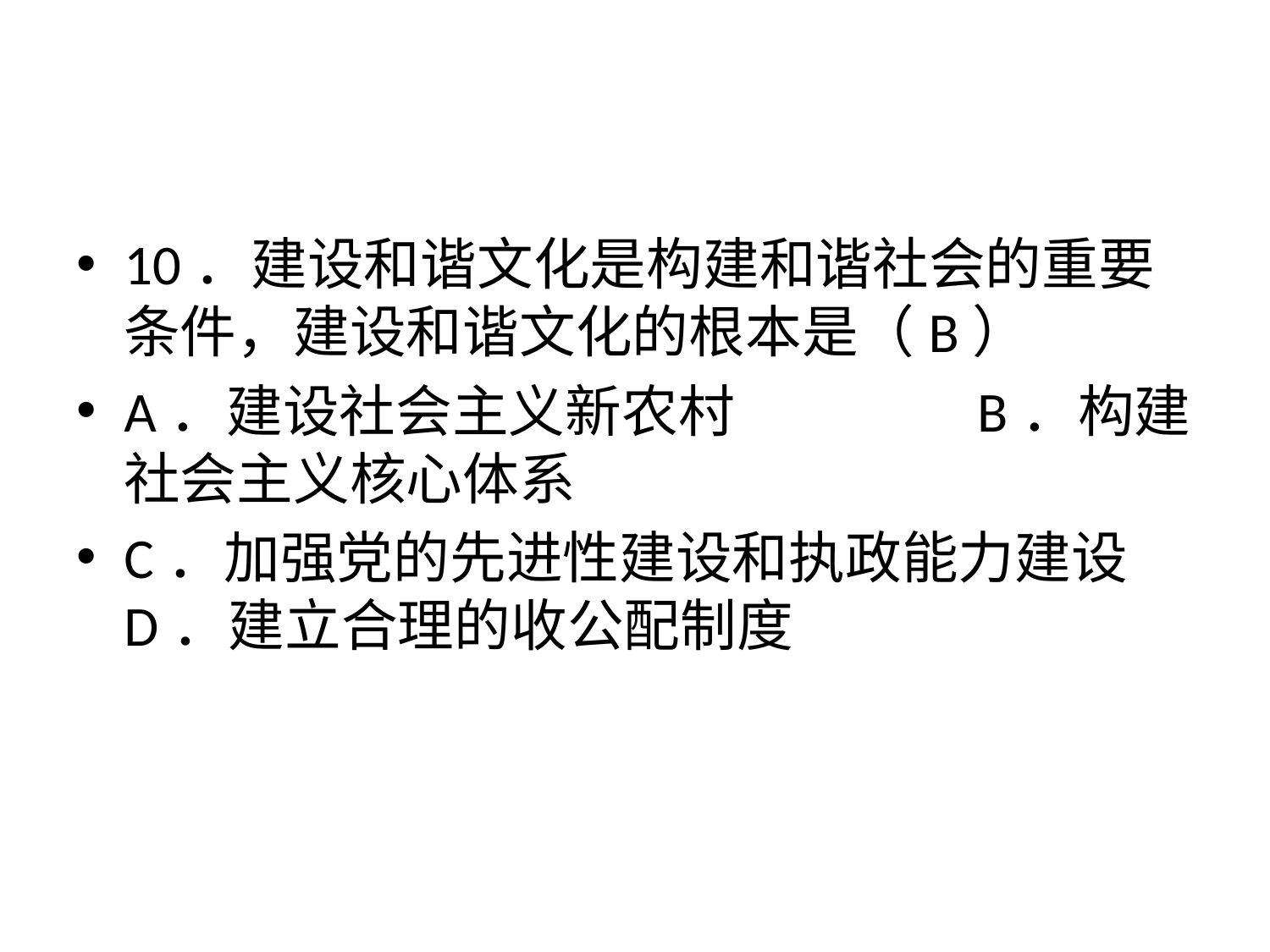

#
10．建设和谐文化是构建和谐社会的重要条件，建设和谐文化的根本是（B）
A．建设社会主义新农村                  B．构建社会主义核心体系
C．加强党的先进性建设和执政能力建设    D．建立合理的收公配制度